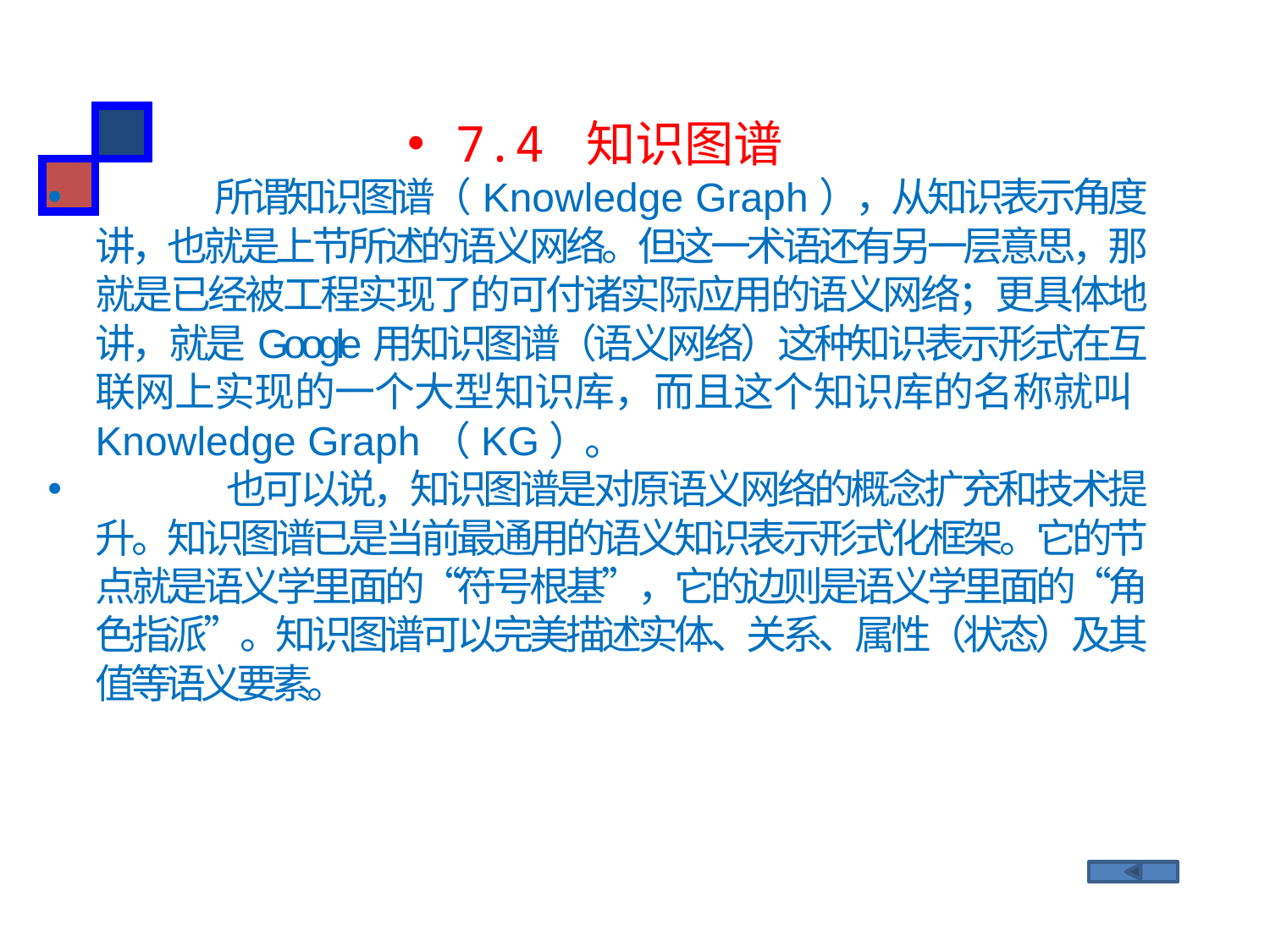

7.4 知识图谱
           所谓知识图谱（Knowledge Graph），从知识表示角度讲，也就是上节所述的语义网络。但这一术语还有另一层意思，那就是已经被工程实现了的可付诸实际应用的语义网络；更具体地讲，就是Google用知识图谱（语义网络）这种知识表示形式在互联网上实现的一个大型知识库，而且这个知识库的名称就叫Knowledge Graph（KG）。
                      也可以说，知识图谱是对原语义网络的概念扩充和技术提升。知识图谱已是当前最通用的语义知识表示形式化框架。它的节点就是语义学里面的“符号根基”，它的边则是语义学里面的“角色指派”。知识图谱可以完美描述实体、关系、属性（状态）及其值等语义要素。